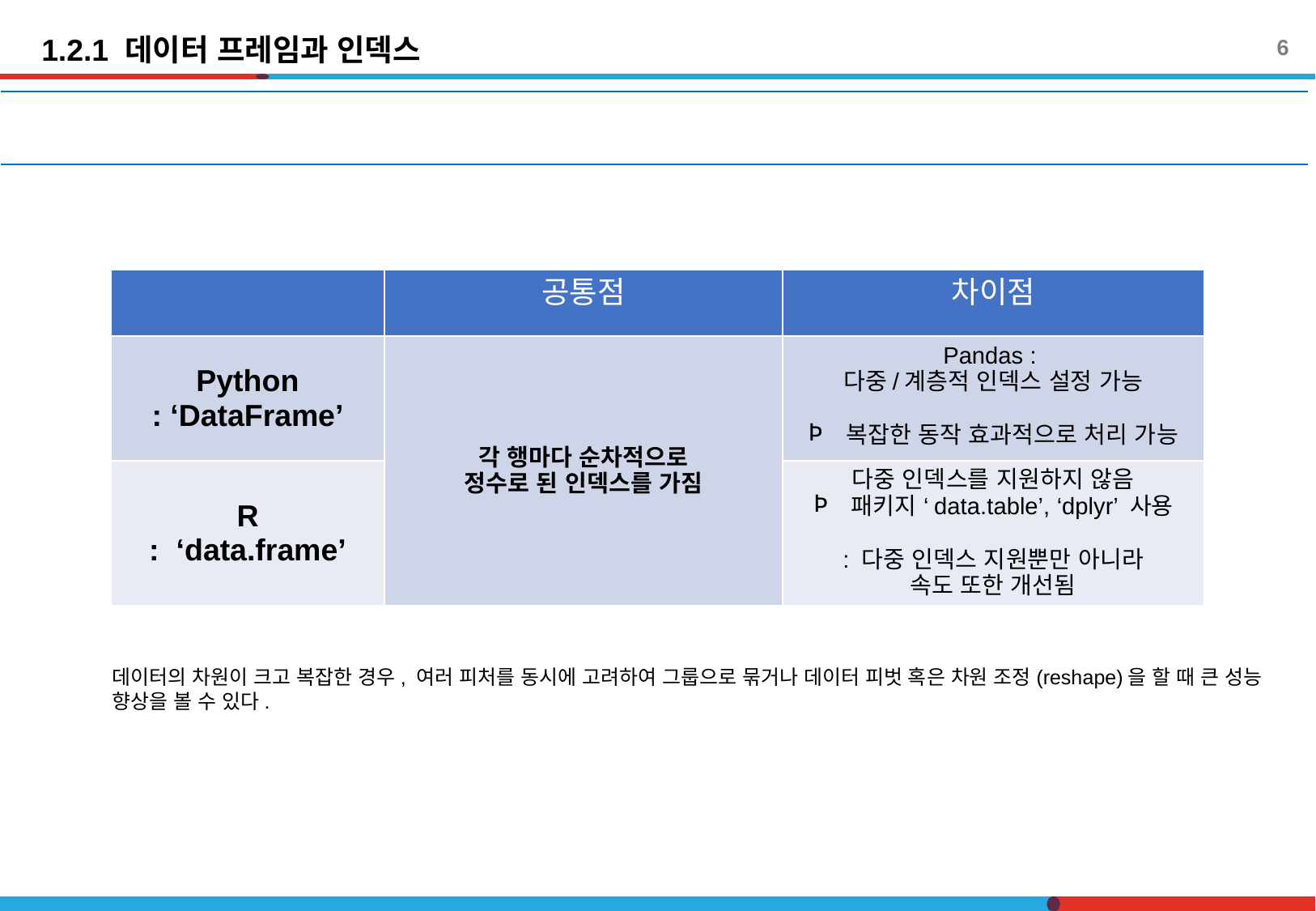

1.2.1 데이터 프레임과 인덱스
6
|  | 공통점 | 차이점 |
| --- | --- | --- |
| Python : ‘DataFrame’ | 각 행마다 순차적으로 정수로 된 인덱스를 가짐 | Pandas : 다중/계층적 인덱스 설정 가능 복잡한 동작 효과적으로 처리 가능 |
| R : ‘data.frame’ |  | 다중 인덱스를 지원하지 않음 패키지 ‘data.table’, ‘dplyr’ 사용 : 다중 인덱스 지원뿐만 아니라 속도 또한 개선됨 |
데이터의 차원이 크고 복잡한 경우, 여러 피처를 동시에 고려하여 그룹으로 묶거나 데이터 피벗 혹은 차원 조정(reshape)을 할 때 큰 성능 향상을 볼 수 있다.